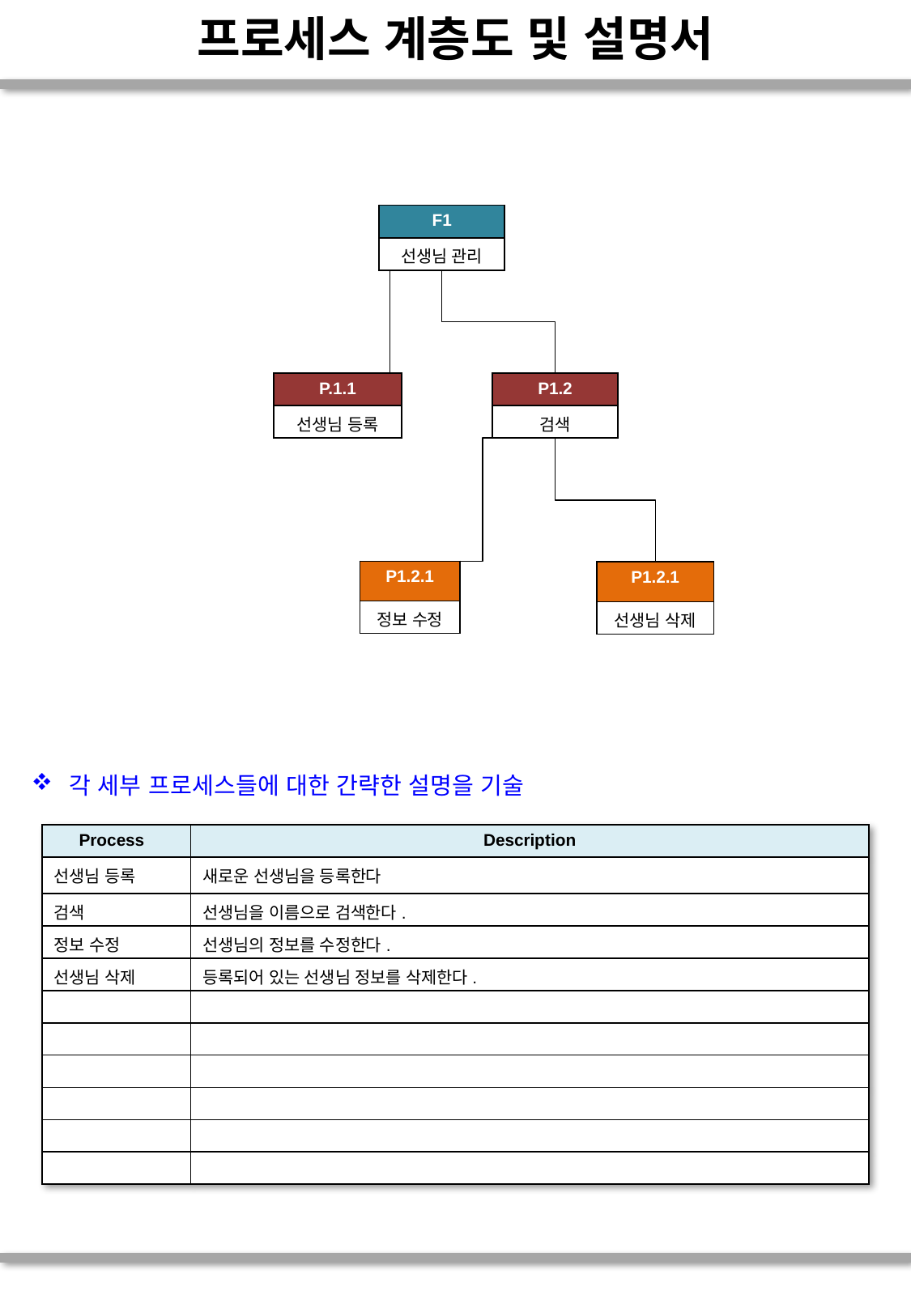

# 프로세스 계층도 및 설명서
| F1 |
| --- |
| 선생님 관리 |
| P.1.1 |
| --- |
| 선생님 등록 |
| P1.2 |
| --- |
| 검색 |
| P1.2.1 |
| --- |
| 정보 수정 |
| P1.2.1 |
| --- |
| 선생님 삭제 |
각 세부 프로세스들에 대한 간략한 설명을 기술
| Process | Description |
| --- | --- |
| 선생님 등록 | 새로운 선생님을 등록한다 |
| 검색 | 선생님을 이름으로 검색한다. |
| 정보 수정 | 선생님의 정보를 수정한다. |
| 선생님 삭제 | 등록되어 있는 선생님 정보를 삭제한다. |
|  |  |
|  |  |
|  |  |
|  |  |
|  |  |
|  |  |